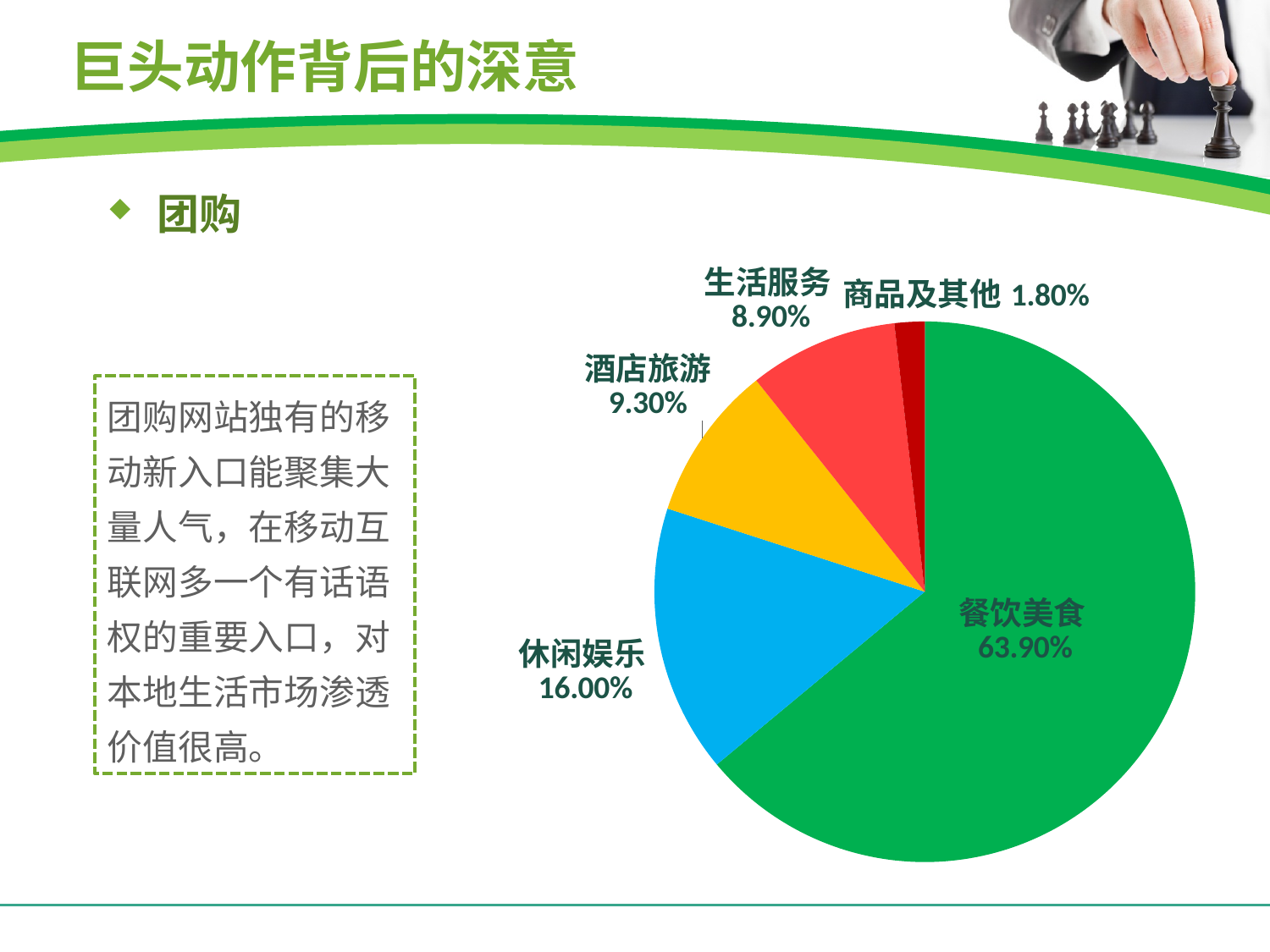

# 巨头动作背后的深意
团购

### Chart

| Category | 列1 |
|---|---|
| 餐饮美食 | 0.639 |
| 休闲娱乐 | 0.16 |
| 酒店旅游 | 0.093 |
| 生活服务 | 0.089 |
| 商品及其他 | 0.018 |
团购网站独有的移动新入口能聚集大量人气，在移动互联网多一个有话语权的重要入口，对本地生活市场渗透价值很高。